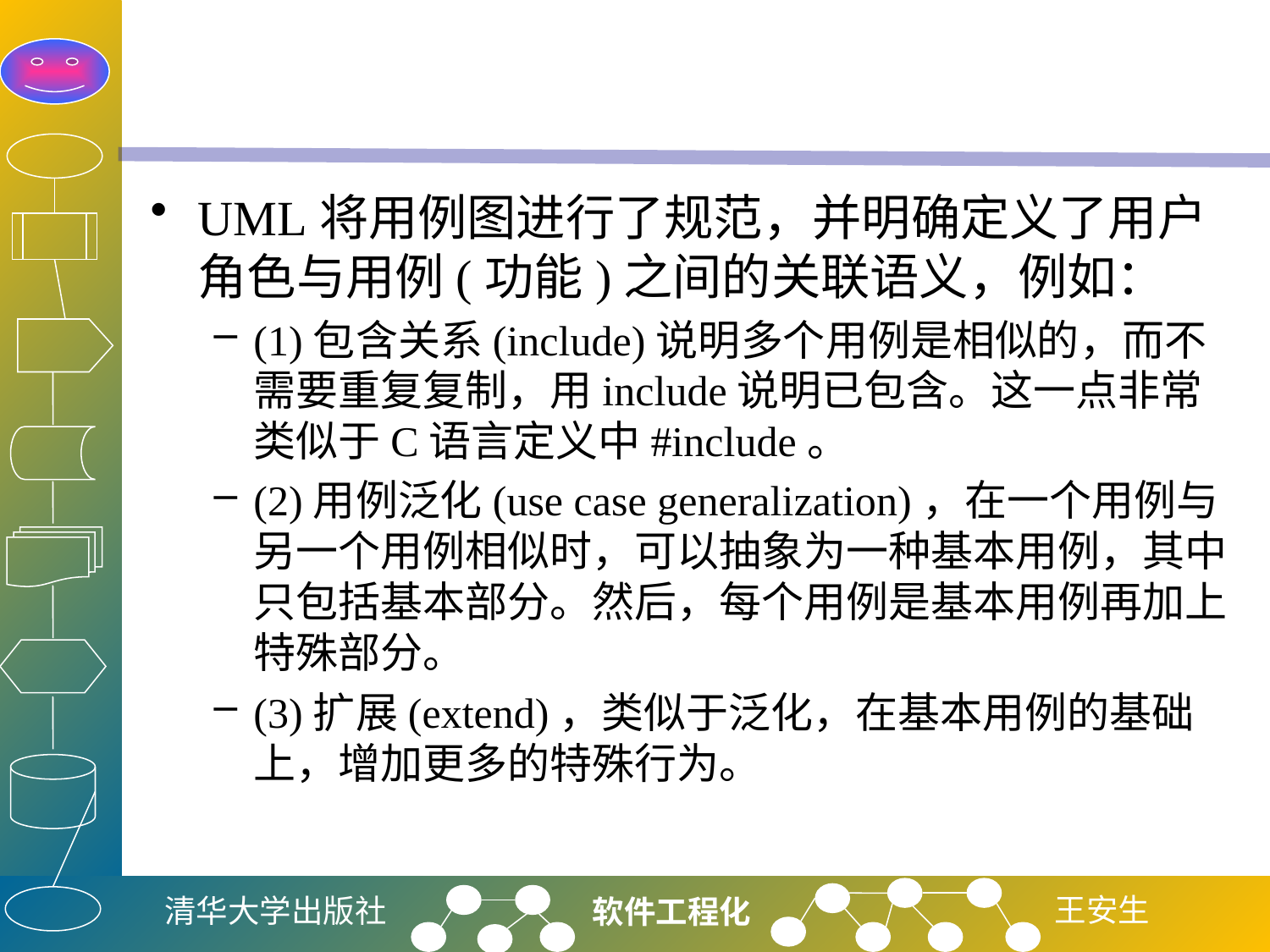

#
UML将用例图进行了规范，并明确定义了用户角色与用例(功能)之间的关联语义，例如：
(1)包含关系(include)说明多个用例是相似的，而不需要重复复制，用include说明已包含。这一点非常类似于C语言定义中#include。
(2)用例泛化(use case generalization)，在一个用例与另一个用例相似时，可以抽象为一种基本用例，其中只包括基本部分。然后，每个用例是基本用例再加上特殊部分。
(3)扩展(extend)，类似于泛化，在基本用例的基础上，增加更多的特殊行为。